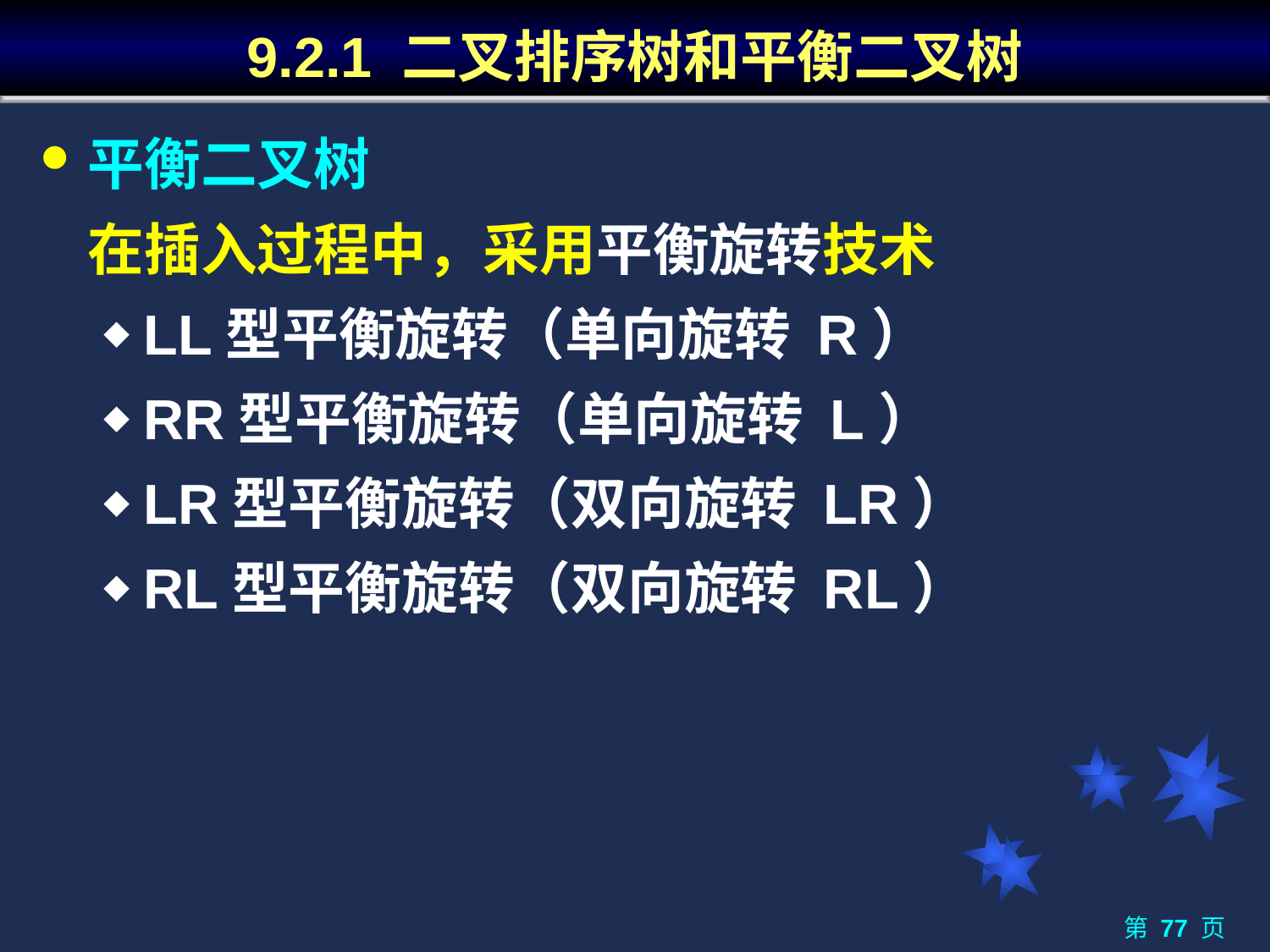

# 9.2.1 二叉排序树和平衡二叉树
平衡二叉树
	在插入过程中，采用平衡旋转技术
LL型平衡旋转（单向旋转 R）
RR型平衡旋转（单向旋转 L）
LR型平衡旋转（双向旋转 LR）
RL型平衡旋转（双向旋转 RL）
第 77 页